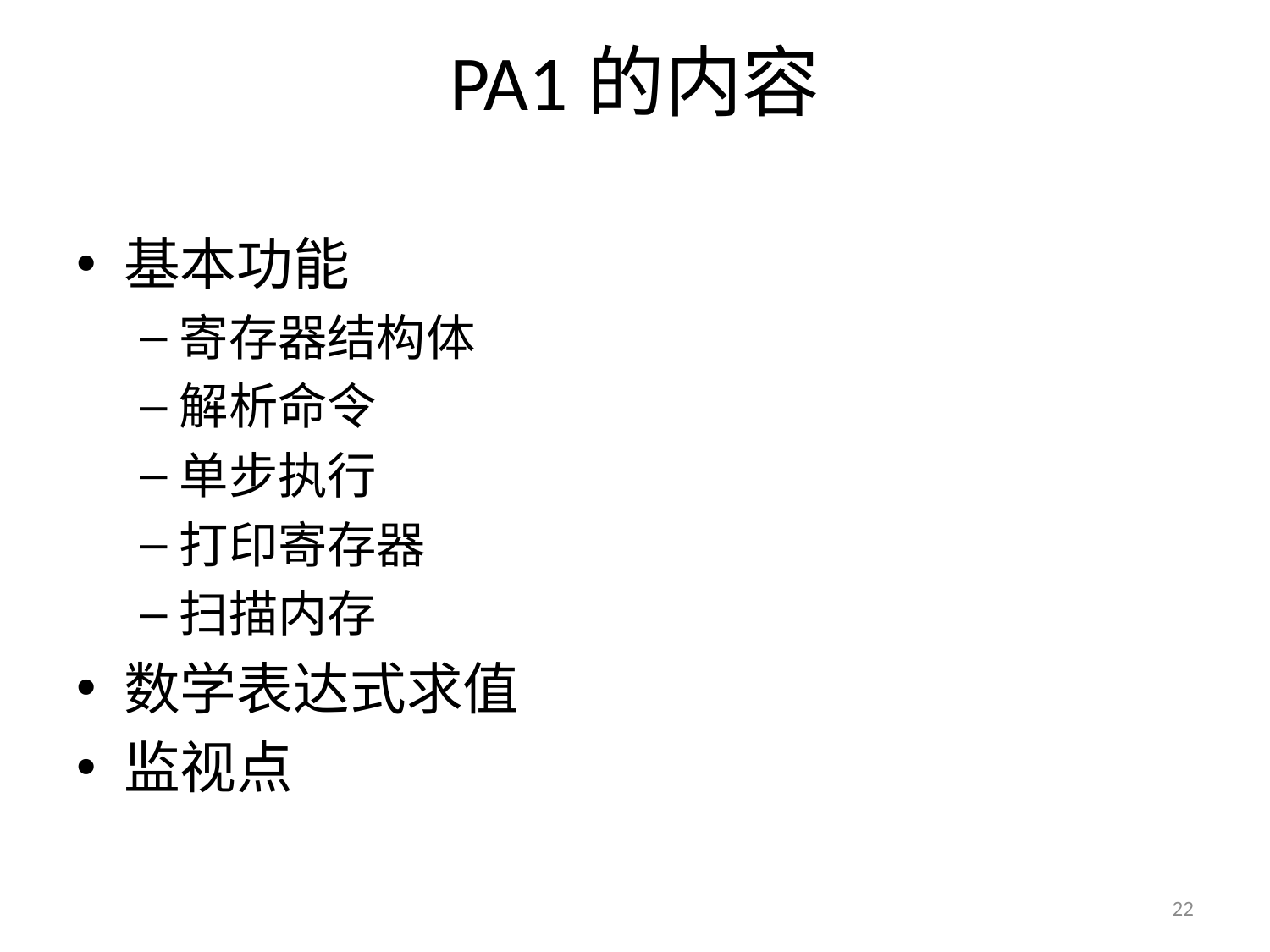

# PA1的内容
基本功能
寄存器结构体
解析命令
单步执行
打印寄存器
扫描内存
数学表达式求值
监视点
22